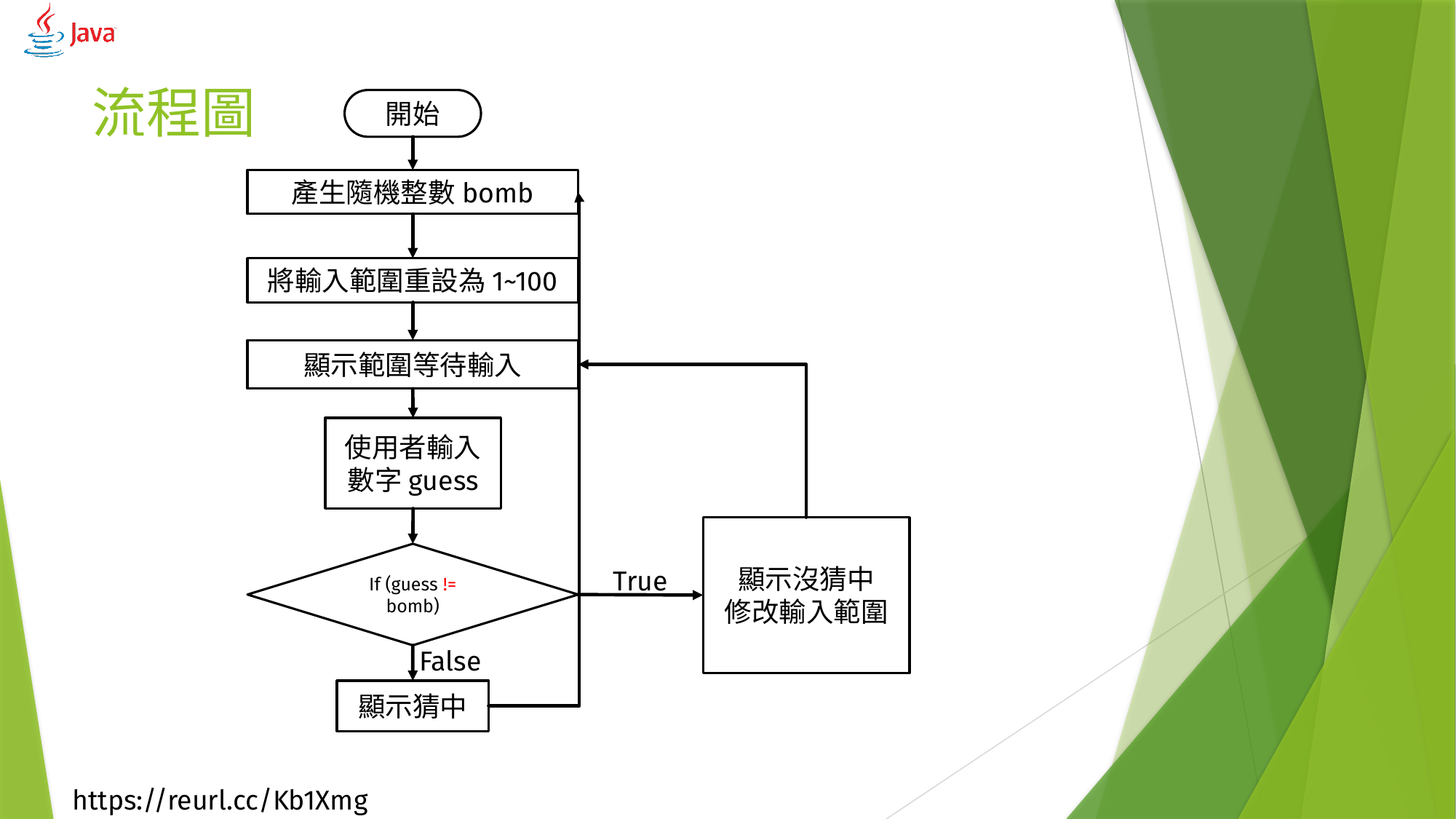

# 流程圖
開始
產生隨機整數bomb
將輸入範圍重設為1~100
顯示範圍等待輸入
使用者輸入數字guess
顯示沒猜中
修改輸入範圍
If (guess != bomb)
True
False
顯示猜中